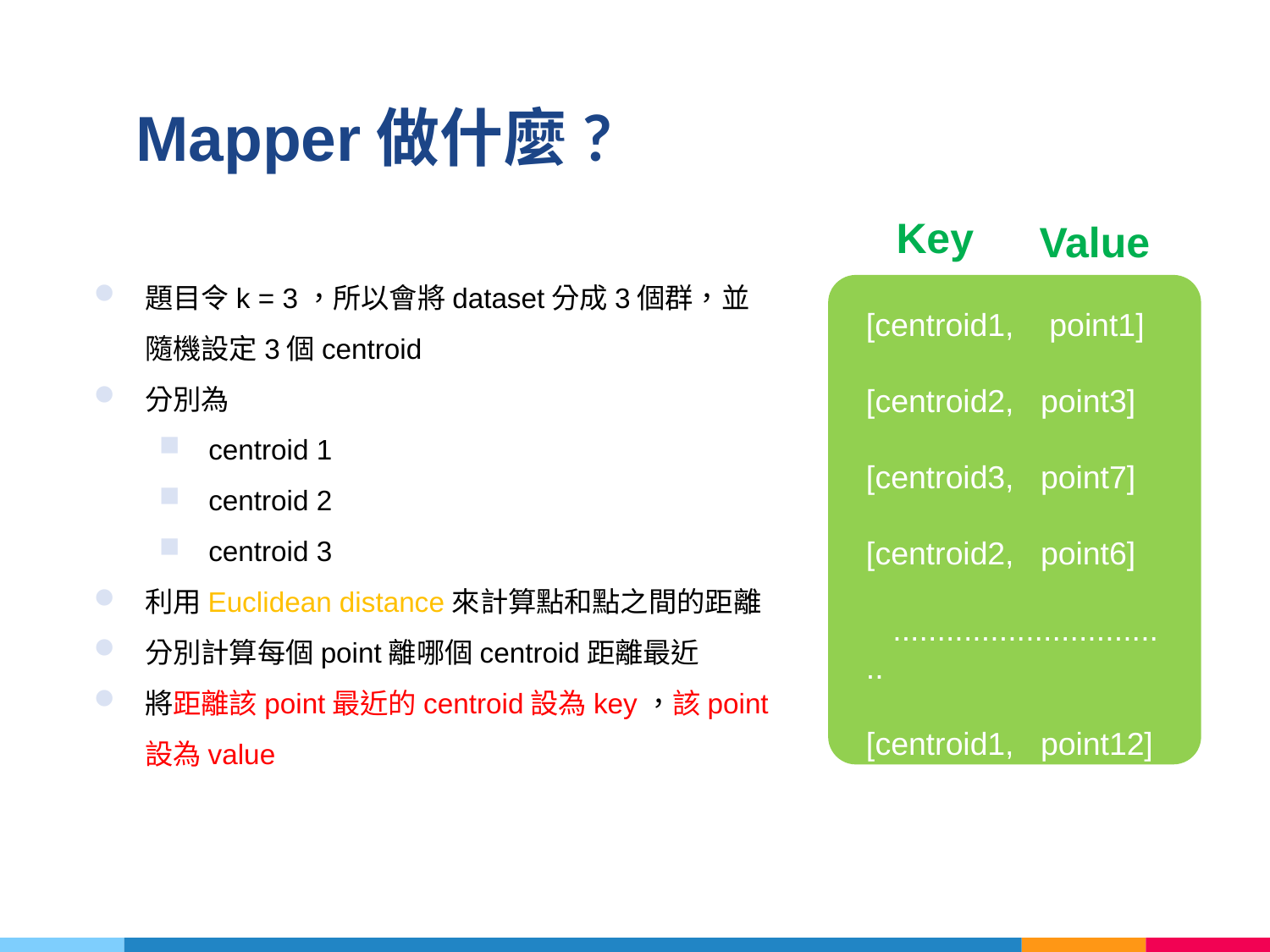

# Mapper做什麼?
Key
Value
[centroid1,    point1]

[centroid2,   point3]

[centroid3,   point7]

[centroid2,   point6]

   ................................

[centroid1,   point12]

題目令k = 3，所以會將dataset分成3個群，並隨機設定3個centroid
分別為
centroid 1
centroid 2
centroid 3
利用Euclidean distance來計算點和點之間的距離
分別計算每個point離哪個centroid距離最近
將距離該point最近的centroid設為key，該point設為value